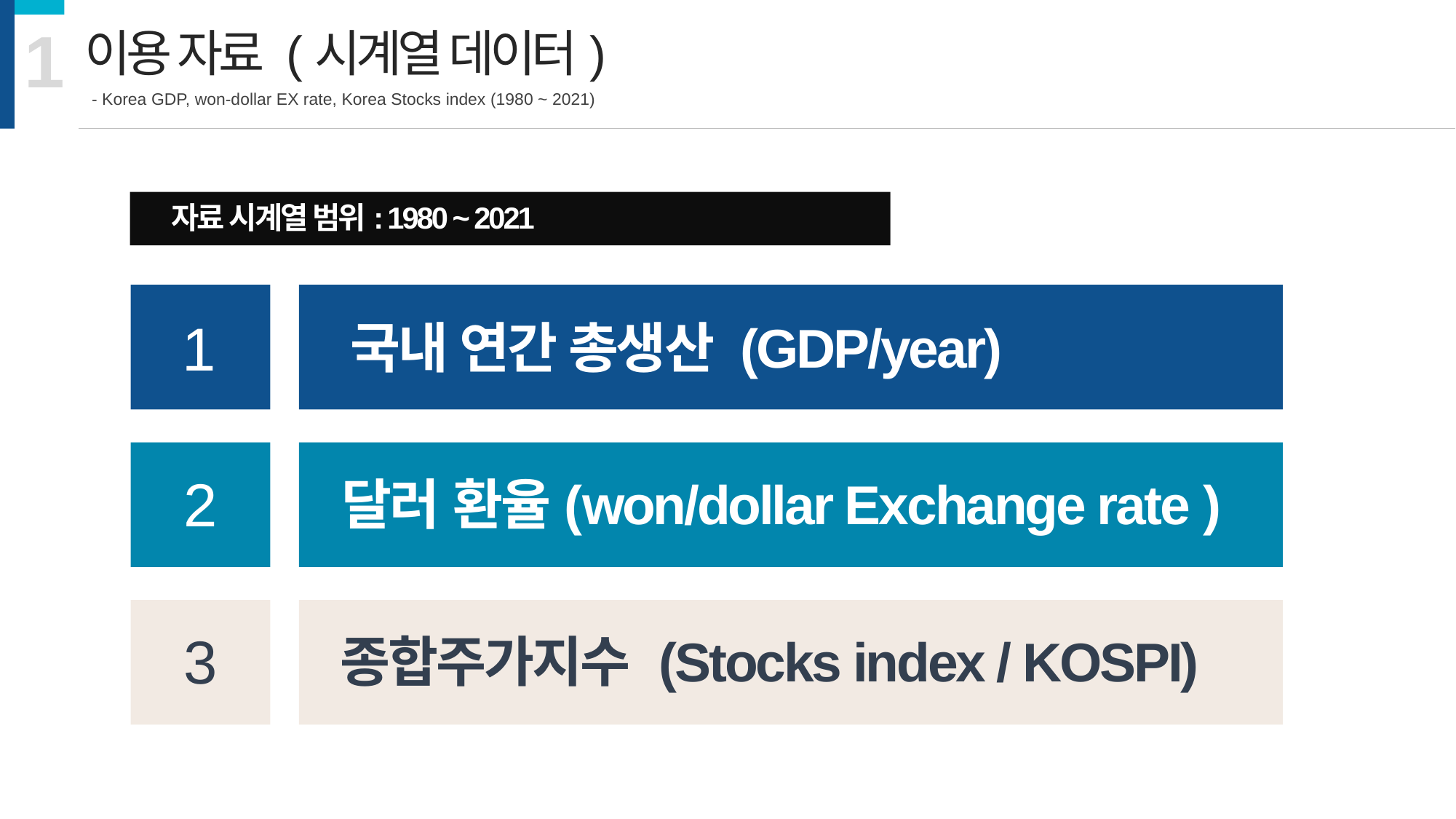

1
이용 자료 (시계열 데이터)
- Korea GDP, won-dollar EX rate, Korea Stocks index (1980 ~ 2021)

자료 시계열 범위: 1980 ~ 2021

1
국내 연간 총생산 (GDP/year)

2
달러 환율(won/dollar Exchange rate )

3
종합주가지수 (Stocks index / KOSPI)